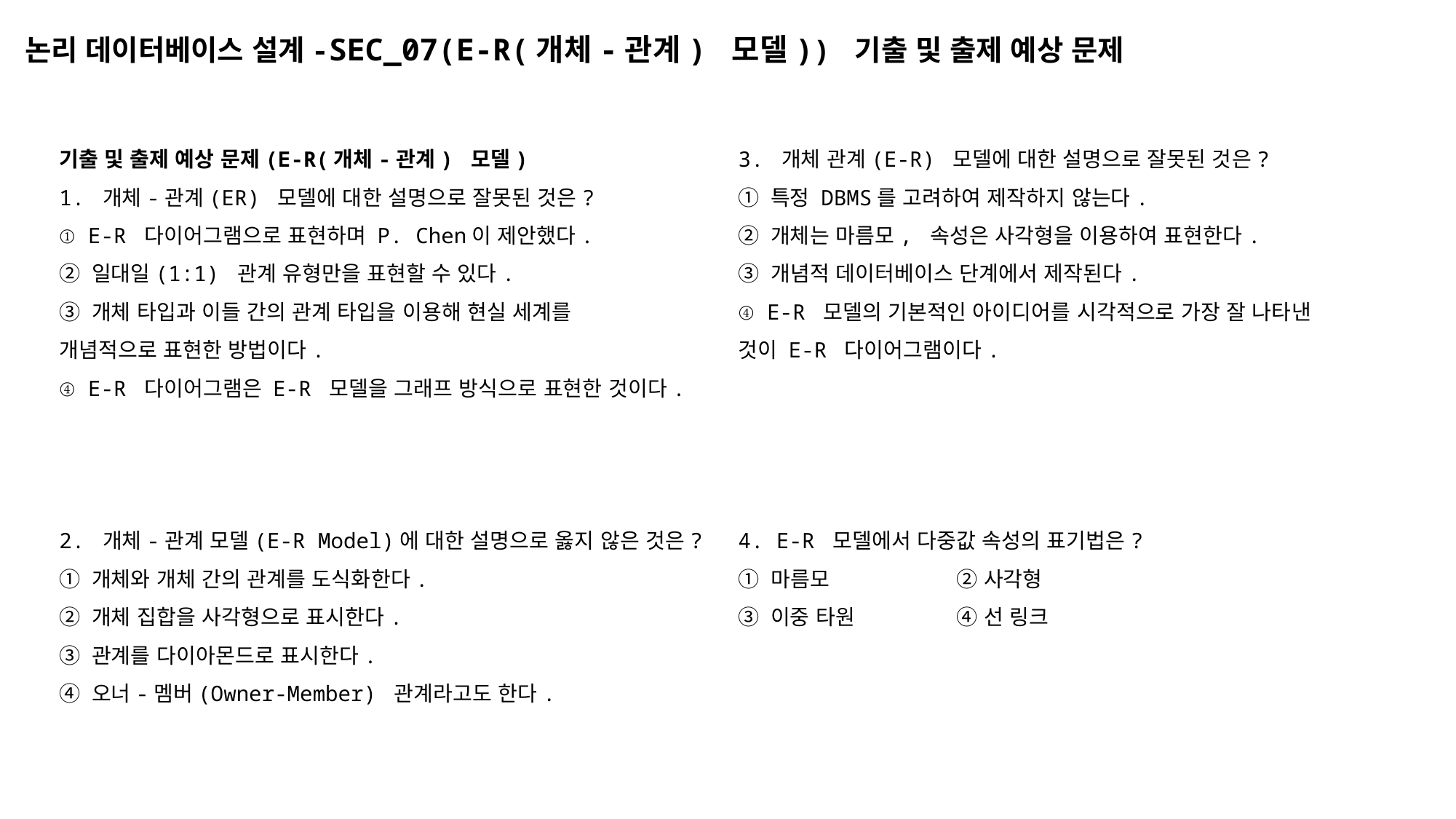

# 논리 데이터베이스 설계-SEC_07(E-R(개체-관계) 모델)) 기출 및 출제 예상 문제
기출 및 출제 예상 문제(E-R(개체-관계) 모델)
1. 개체-관계(ER) 모델에 대한 설명으로 잘못된 것은?
① E-R 다이어그램으로 표현하며 P. Chen이 제안했다.
② 일대일(1:1) 관계 유형만을 표현할 수 있다.
③ 개체 타입과 이들 간의 관계 타입을 이용해 현실 세계를
개념적으로 표현한 방법이다.
④ E-R 다이어그램은 E-R 모델을 그래프 방식으로 표현한 것이다.

2. 개체-관계 모델(E-R Model)에 대한 설명으로 옳지 않은 것은?
① 개체와 개체 간의 관계를 도식화한다.
② 개체 집합을 사각형으로 표시한다.
③ 관계를 다이아몬드로 표시한다.
④ 오너-멤버(Owner-Member) 관계라고도 한다.
3. 개체 관계(E-R) 모델에 대한 설명으로 잘못된 것은?
① 특정 DBMS를 고려하여 제작하지 않는다.
② 개체는 마름모, 속성은 사각형을 이용하여 표현한다.
③ 개념적 데이터베이스 단계에서 제작된다.
④ E-R 모델의 기본적인 아이디어를 시각적으로 가장 잘 나타낸
것이 E-R 다이어그램이다.

4. E-R 모델에서 다중값 속성의 표기법은?
① 마름모 		② 사각형
③ 이중 타원	④ 선 링크